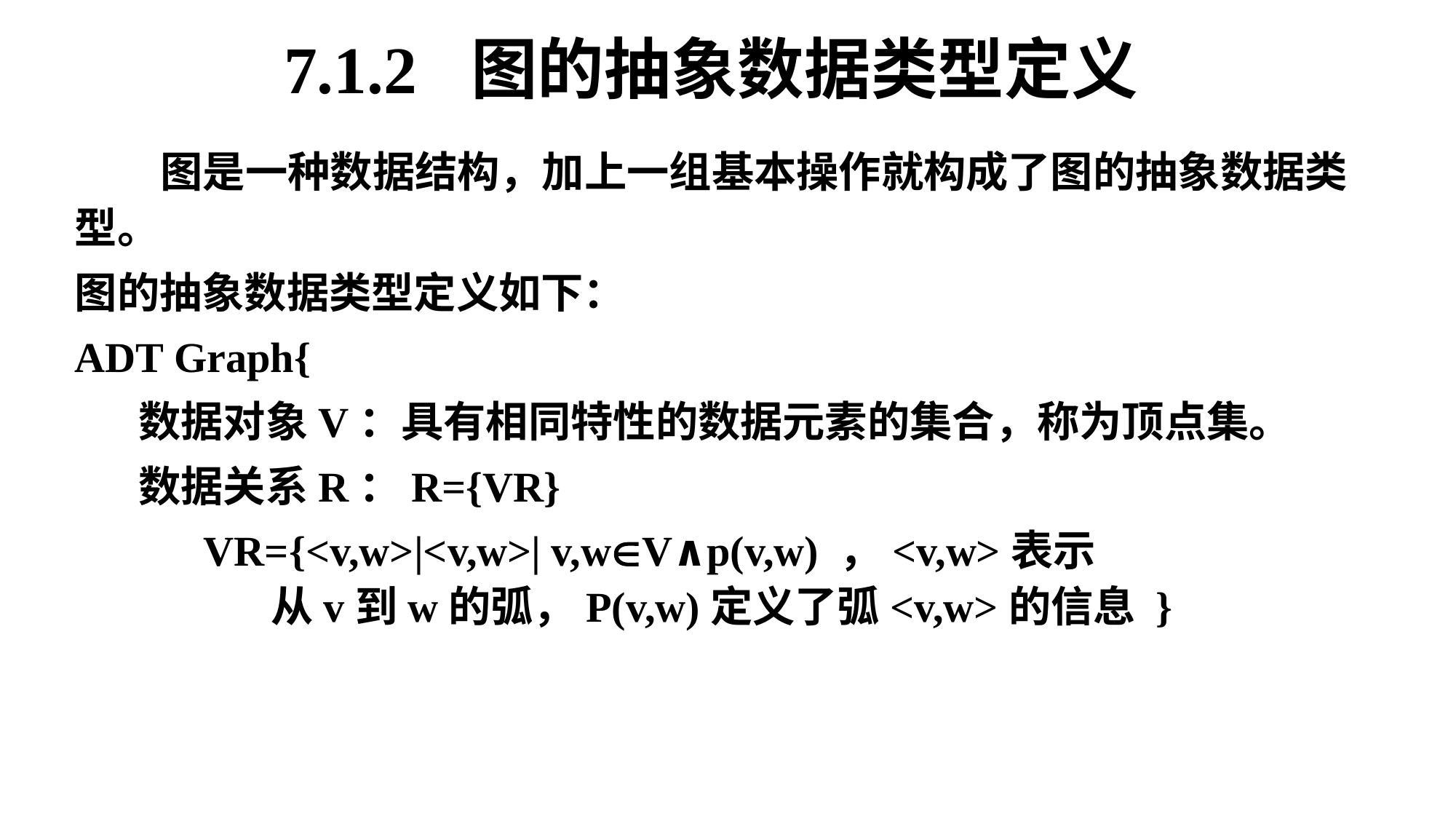

# 7.1.2  图的抽象数据类型定义
        图是一种数据结构，加上一组基本操作就构成了图的抽象数据类型。
图的抽象数据类型定义如下：
ADT Graph{
数据对象V：具有相同特性的数据元素的集合，称为顶点集。
数据关系R：R={VR}
VR={<v,w>|<v,w>| v,w∈V∧p(v,w) ，<v,w>表示                                     从v到w的弧，P(v,w)定义了弧<v,w>的信息 }